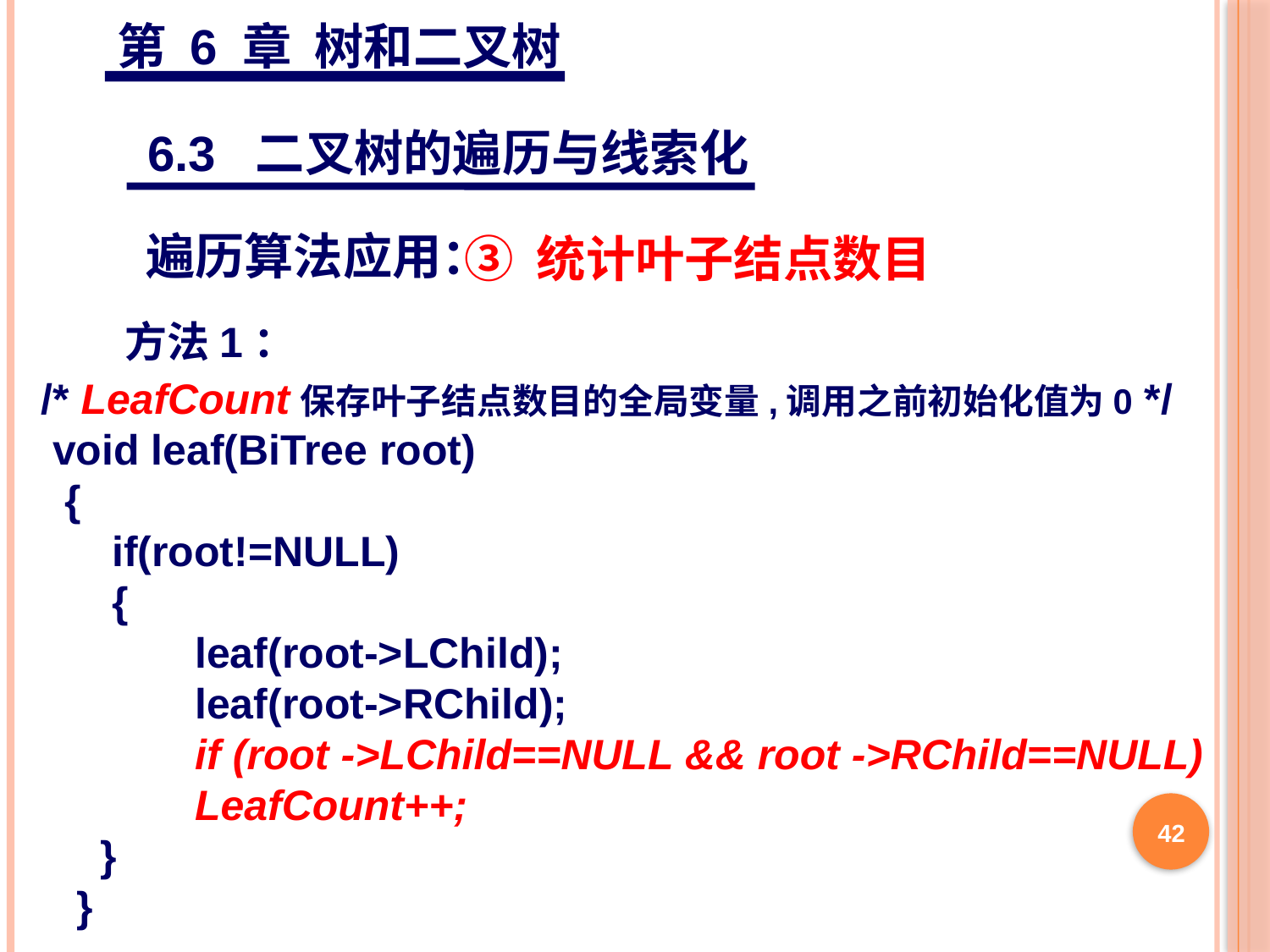

第 6 章  树和二叉树

6.3  二叉树的遍历与线索化

遍历算法应用：
③ 统计叶子结点数目
方法1：
/* LeafCount保存叶子结点数目的全局变量,调用之前初始化值为0 */
 void leaf(BiTree root)
  {
      if(root!=NULL)
      {
             leaf(root->LChild);
             leaf(root->RChild);
             if (root ->LChild==NULL && root ->RChild==NULL)
             LeafCount++;
     }
   }
42